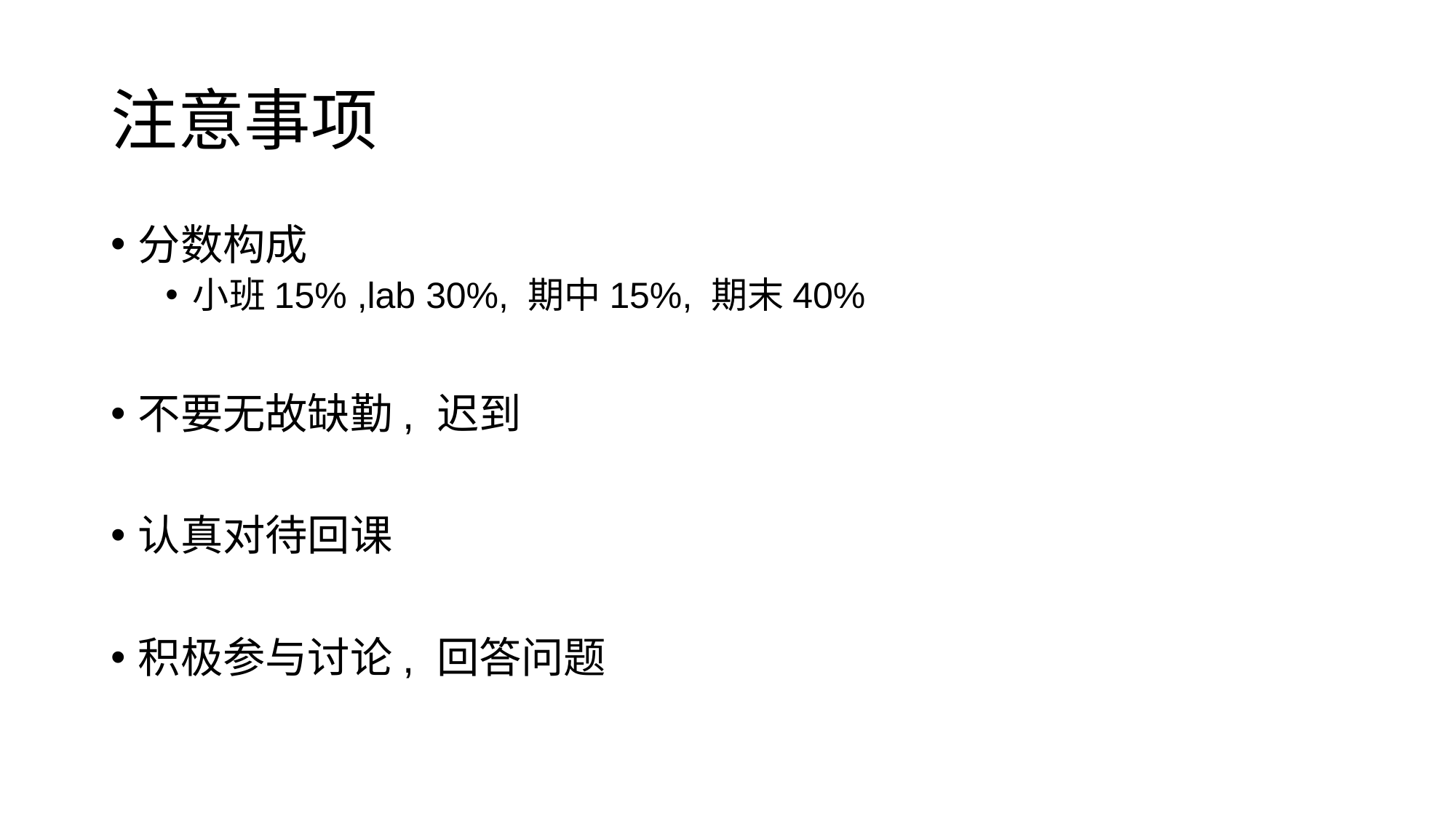

# 注意事项
分数构成
小班15% ,lab 30%, 期中15%, 期末40%

不要无故缺勤, 迟到

认真对待回课

积极参与讨论, 回答问题